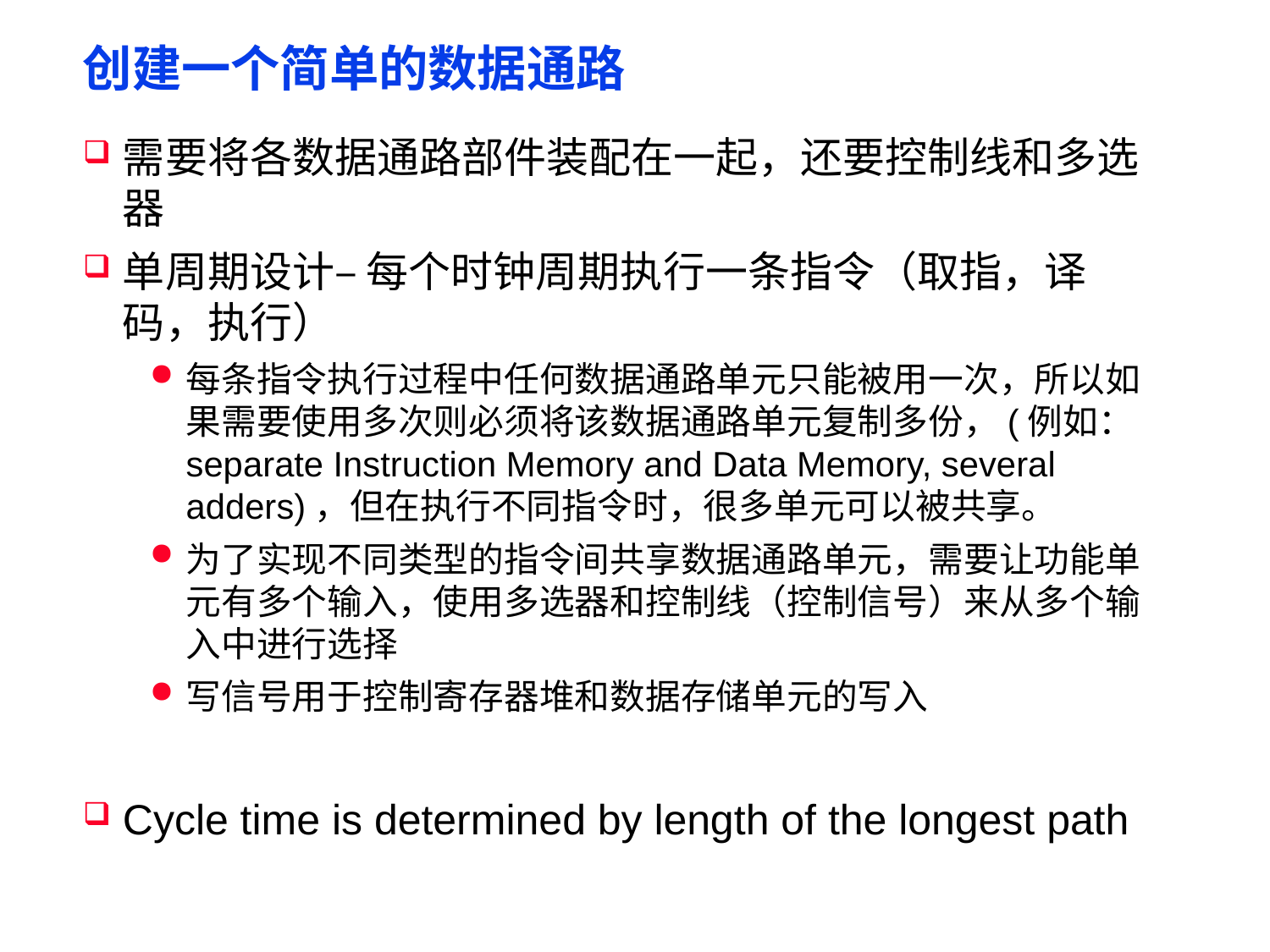

# 创建一个简单的数据通路
需要将各数据通路部件装配在一起，还要控制线和多选器
单周期设计– 每个时钟周期执行一条指令（取指，译码，执行）
每条指令执行过程中任何数据通路单元只能被用一次，所以如果需要使用多次则必须将该数据通路单元复制多份，(例如：separate Instruction Memory and Data Memory, several adders)，但在执行不同指令时，很多单元可以被共享。
为了实现不同类型的指令间共享数据通路单元，需要让功能单元有多个输入，使用多选器和控制线（控制信号）来从多个输入中进行选择
写信号用于控制寄存器堆和数据存储单元的写入

Cycle time is determined by length of the longest path